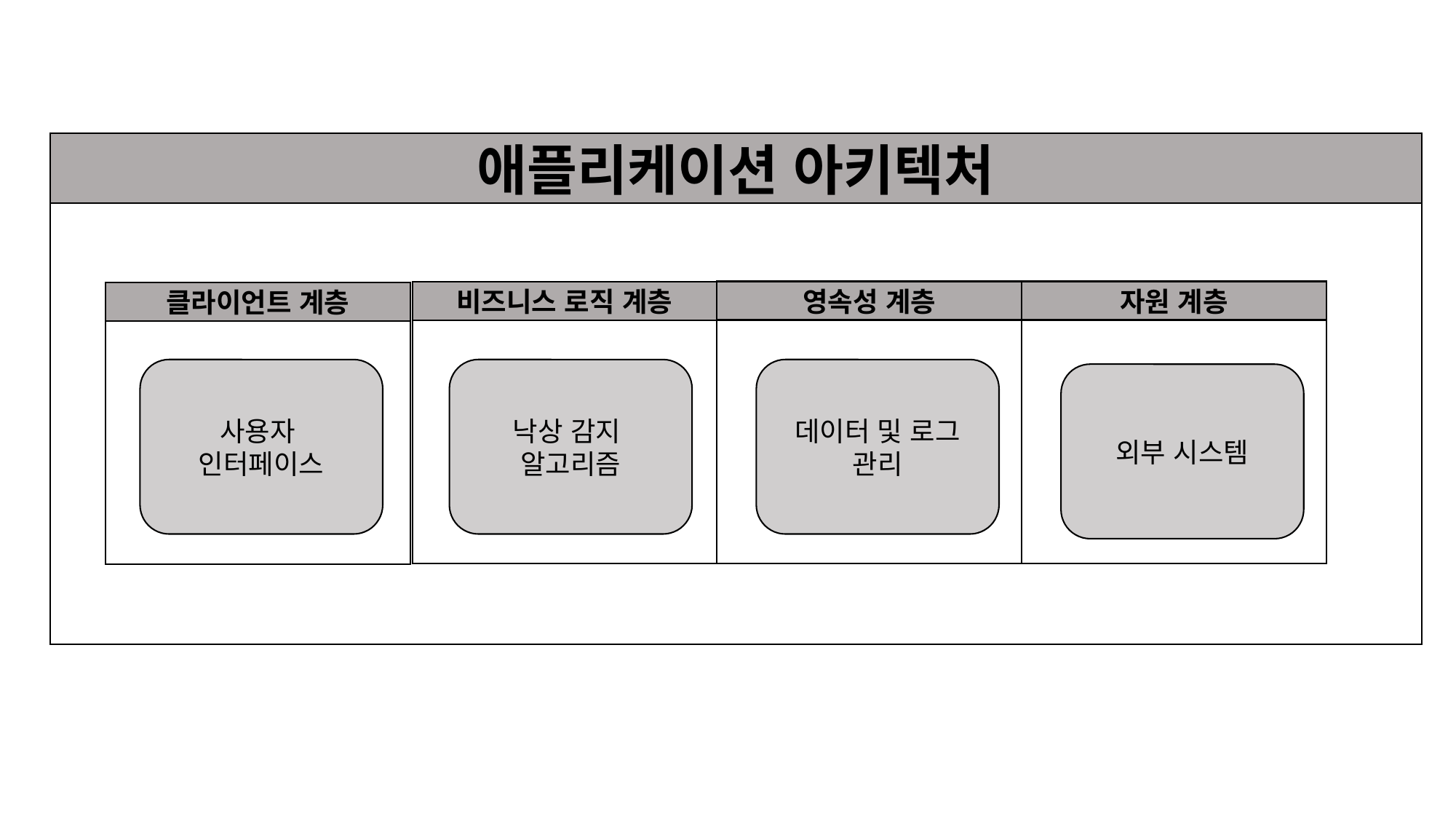

애플리케이션 아키텍처

영속성 계층

자원 계층

비즈니스 로직 계층

클라이언트 계층

사용자
인터페이스
낙상 감지
알고리즘
데이터 및 로그 관리
외부 시스템